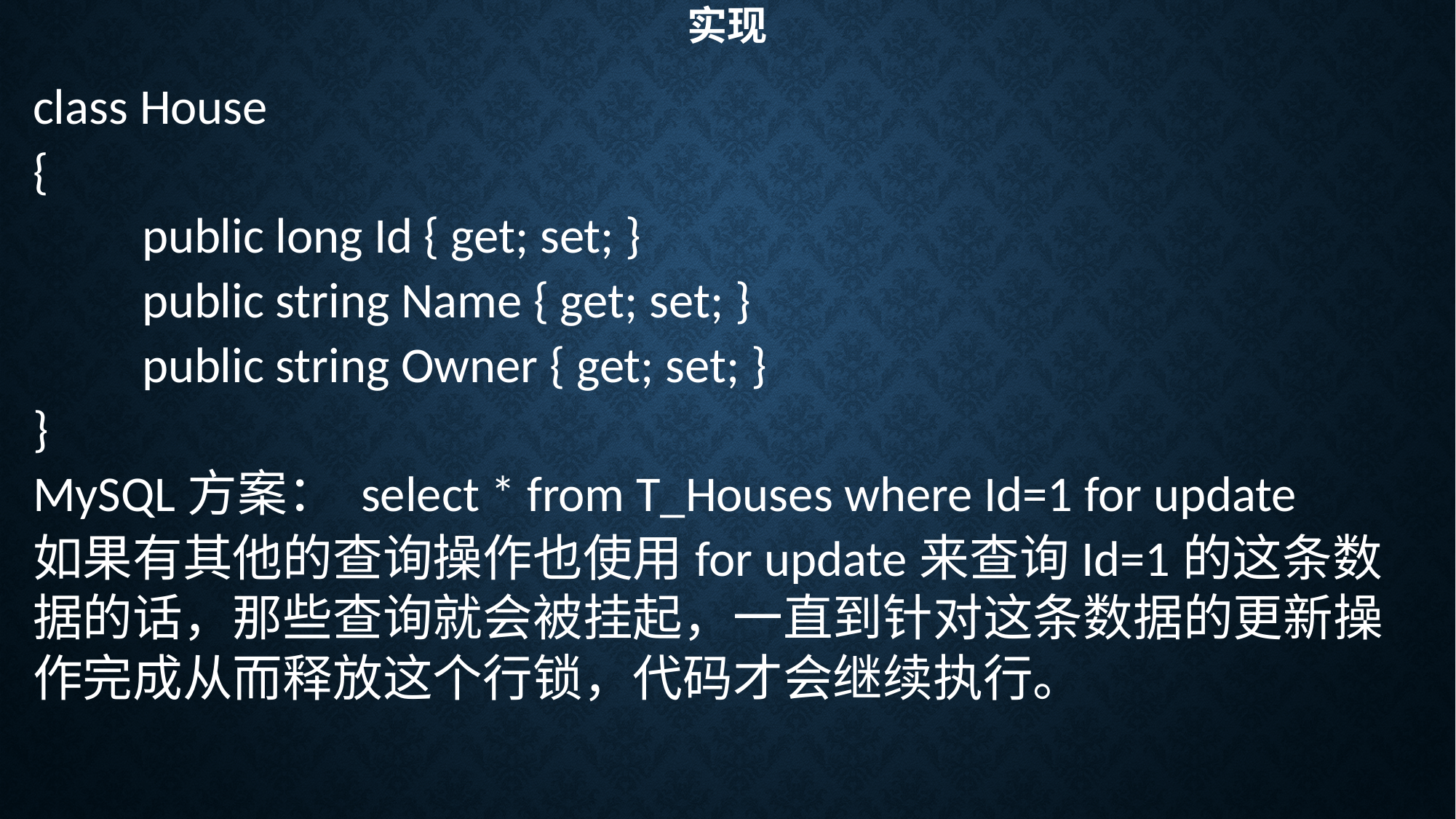

# 实现
class House
{
	public long Id { get; set; }
	public string Name { get; set; }
	public string Owner { get; set; }
}
MySQL方案： select * from T_Houses where Id=1 for update
如果有其他的查询操作也使用for update来查询Id=1的这条数据的话，那些查询就会被挂起，一直到针对这条数据的更新操作完成从而释放这个行锁，代码才会继续执行。